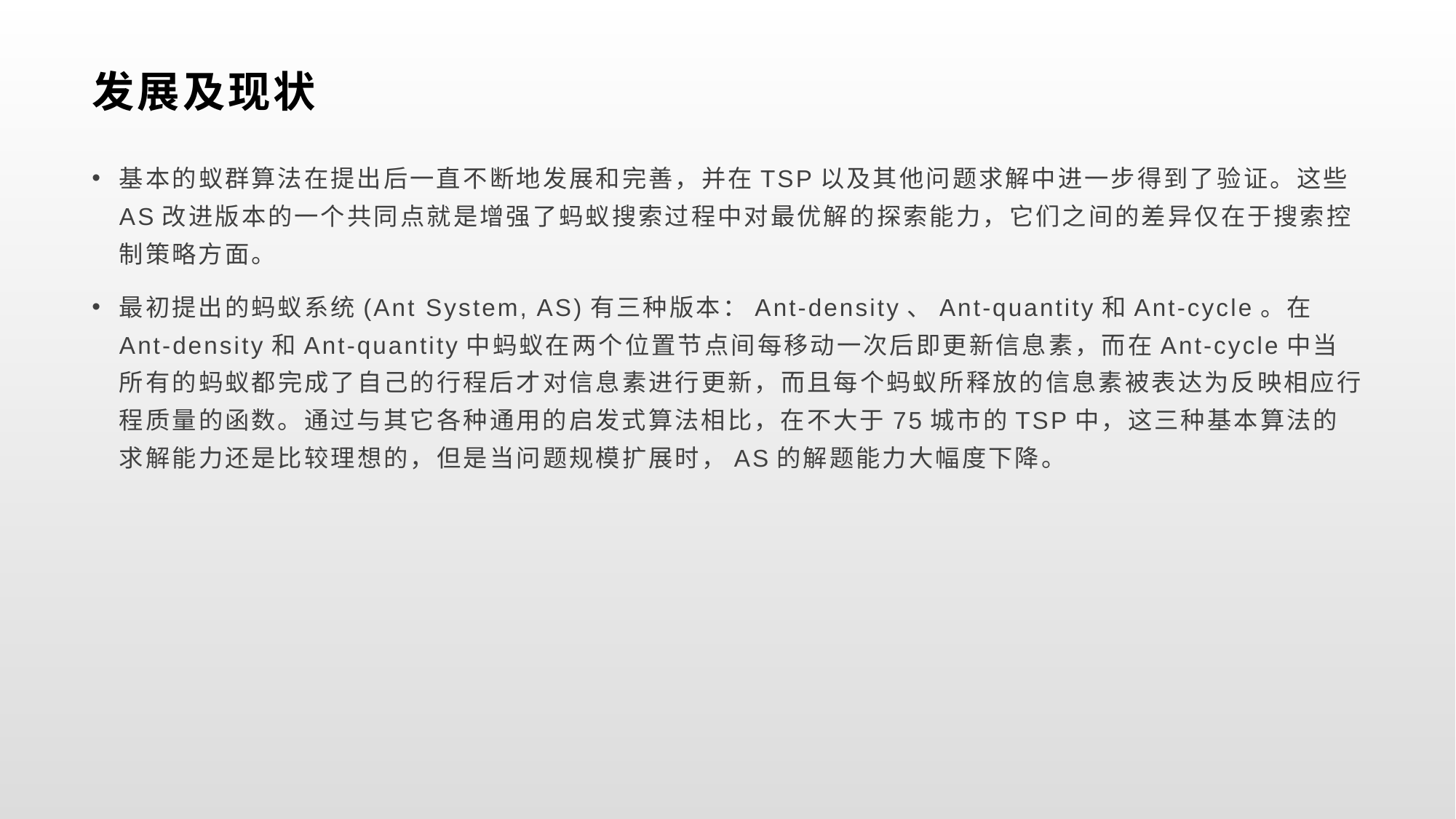

# 发展及现状
基本的蚁群算法在提出后一直不断地发展和完善，并在TSP以及其他问题求解中进一步得到了验证。这些AS改进版本的一个共同点就是增强了蚂蚁搜索过程中对最优解的探索能力，它们之间的差异仅在于搜索控制策略方面。
最初提出的蚂蚁系统(Ant System, AS)有三种版本：Ant-density、Ant-quantity和Ant-cycle。在Ant-density和Ant-quantity中蚂蚁在两个位置节点间每移动一次后即更新信息素，而在Ant-cycle中当所有的蚂蚁都完成了自己的行程后才对信息素进行更新，而且每个蚂蚁所释放的信息素被表达为反映相应行程质量的函数。通过与其它各种通用的启发式算法相比，在不大于75城市的TSP中，这三种基本算法的求解能力还是比较理想的，但是当问题规模扩展时，AS的解题能力大幅度下降。